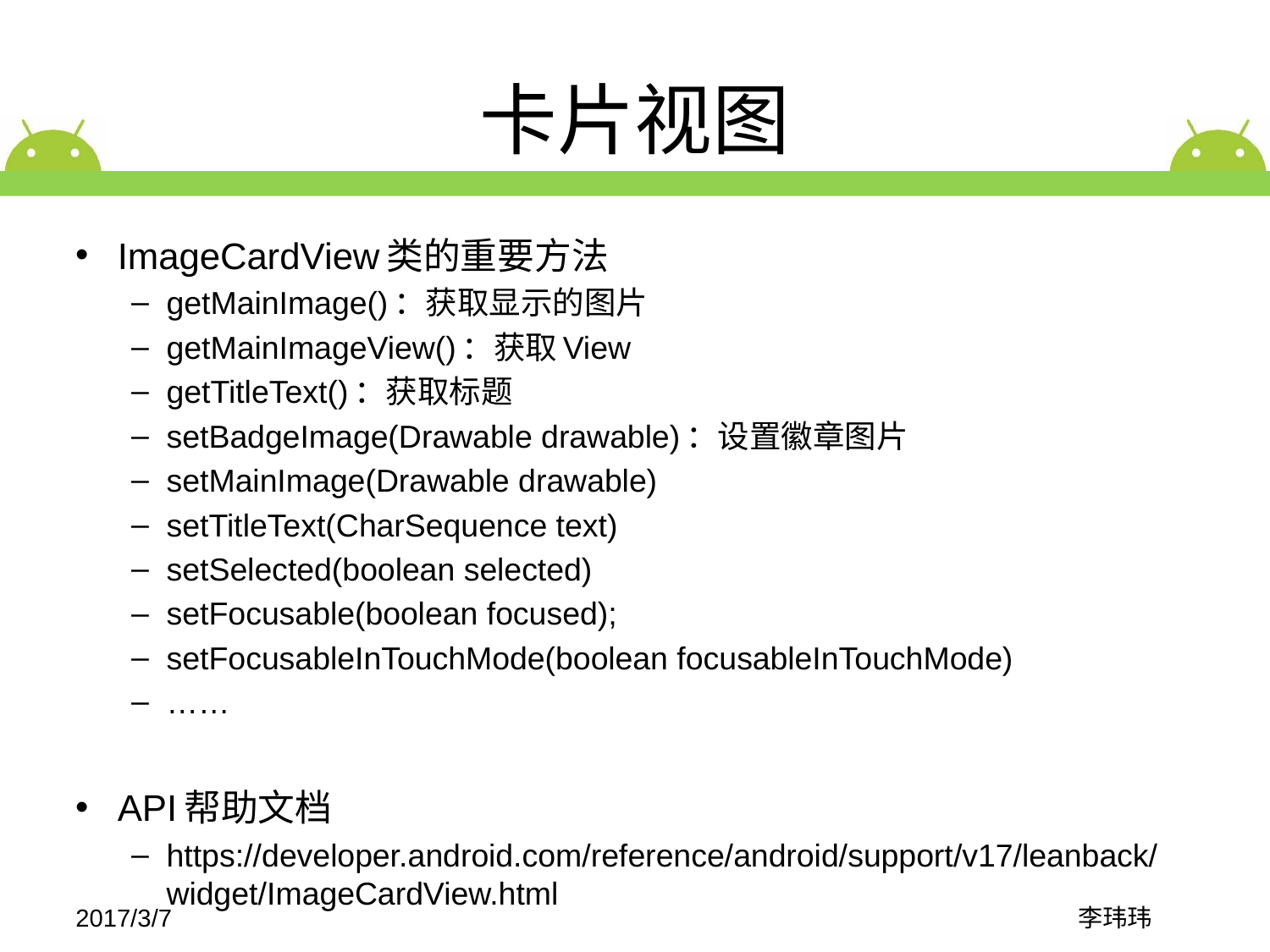

# 卡片视图
ImageCardView类的重要方法
getMainImage()：获取显示的图片
getMainImageView()：获取View
getTitleText()：获取标题
setBadgeImage(Drawable drawable)：设置徽章图片
setMainImage(Drawable drawable)
setTitleText(CharSequence text)
setSelected(boolean selected)
setFocusable(boolean focused);
setFocusableInTouchMode(boolean focusableInTouchMode)
……

API帮助文档
https://developer.android.com/reference/android/support/v17/leanback/widget/ImageCardView.html